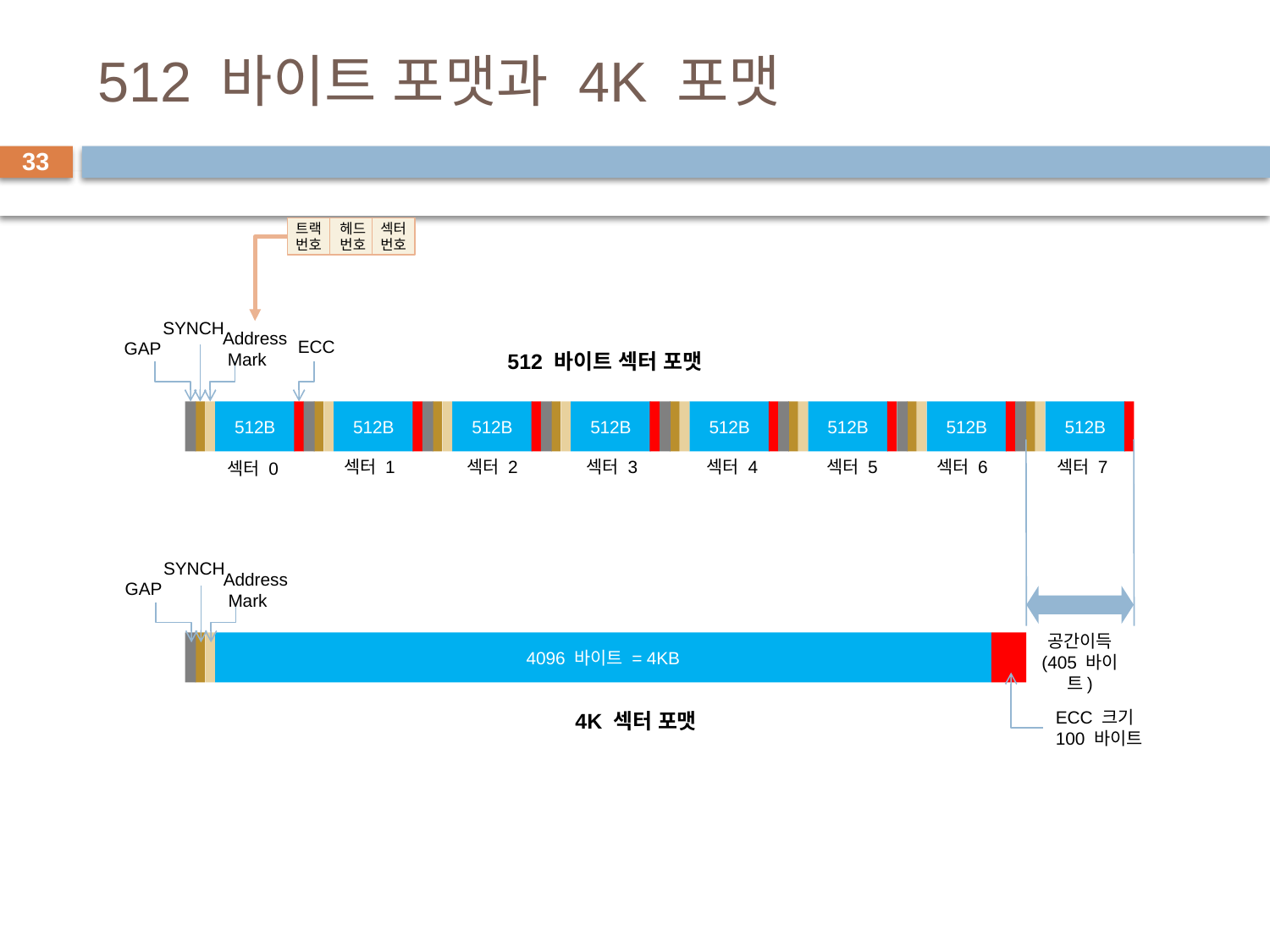

# 512 바이트 포맷과 4K 포맷
33
트랙
번호
헤드
번호
섹터
번호
SYNCH
Address
 Mark
ECC
GAP
512 바이트 섹터 포맷

512B

512B

512B

512B

512B

512B

512B

512B

섹터 1
섹터 2
섹터 3
섹터 4
섹터 5
섹터 6
섹터 7
섹터 0
SYNCH
Address
 Mark
GAP

공간이득
(405 바이트)

4096 바이트 = 4KB

ECC 크기
100 바이트
4K 섹터 포맷